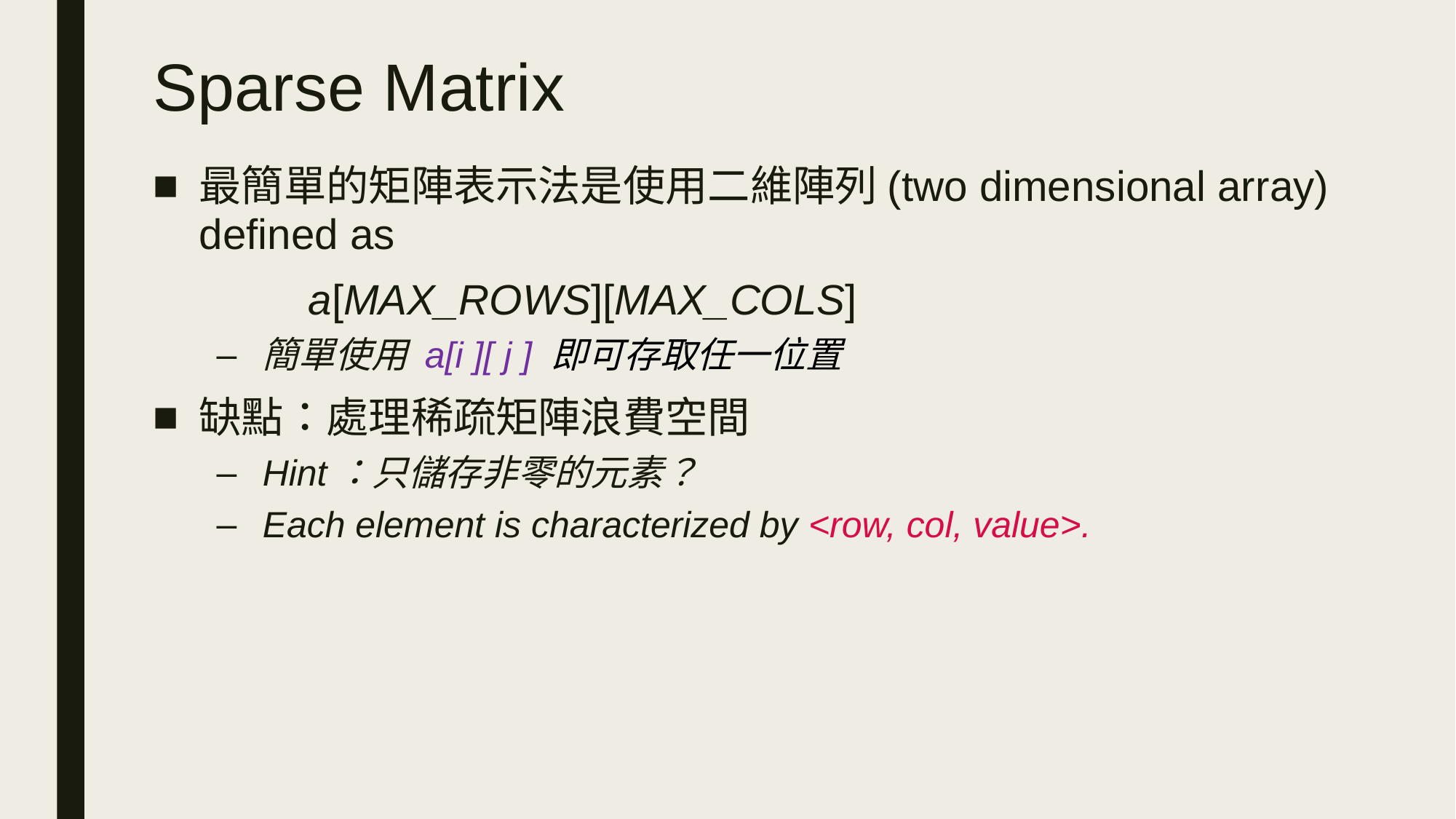

Sparse Matrix
最簡單的矩陣表示法是使用二維陣列(two dimensional array) defined as
  		a[MAX_ROWS][MAX_COLS]
簡單使用 a[i ][ j ] 即可存取任一位置
缺點：處理稀疏矩陣浪費空間
Hint：只儲存非零的元素？
Each element is characterized by <row, col, value>.